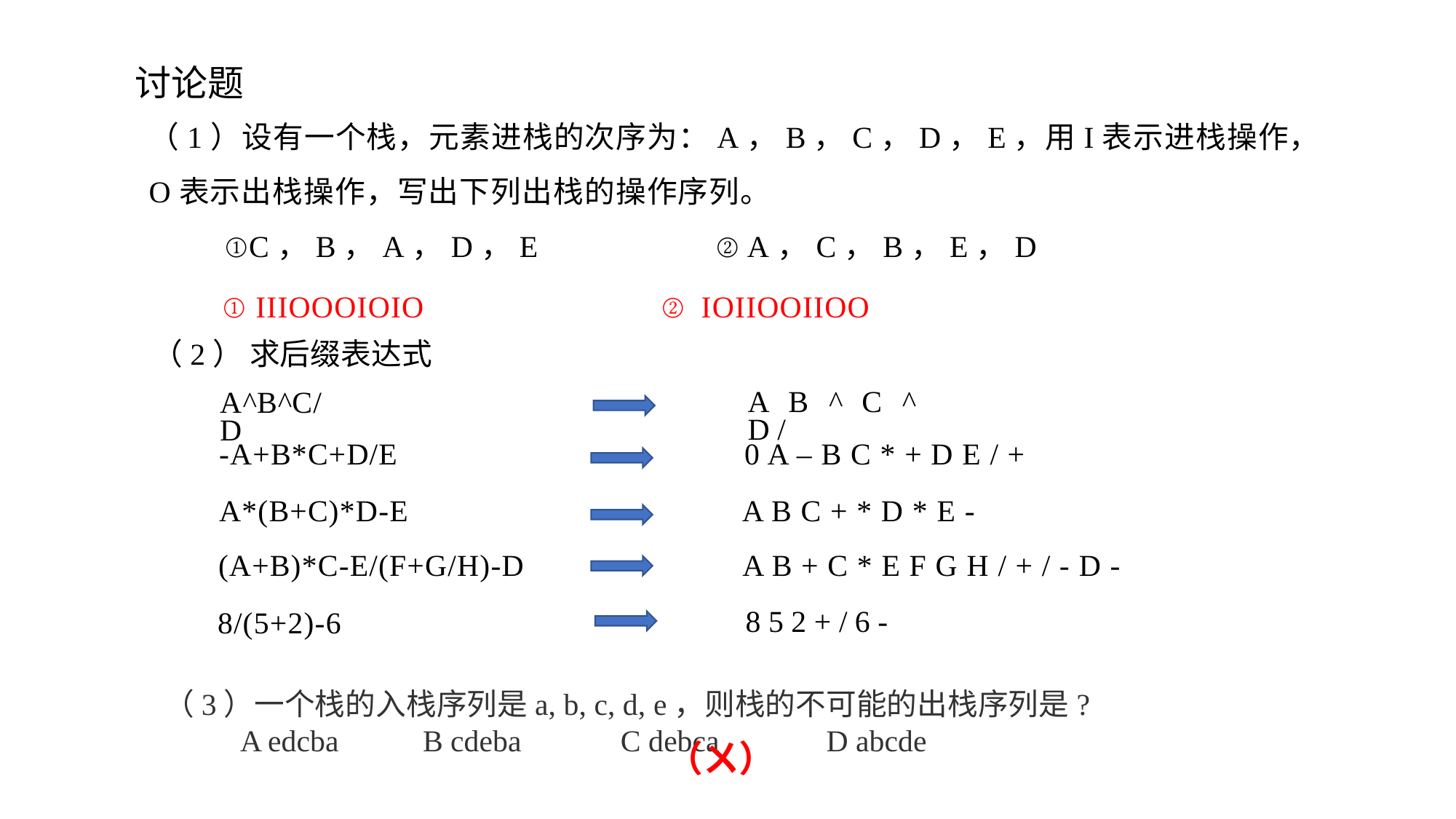

讨论题
（1）设有一个栈，元素进栈的次序为：A，B，C，D，E，用I表示进栈操作，O表示出栈操作，写出下列出栈的操作序列。
         ①C，B，A，D，E                     ②A，C，B，E，D
① IIIOOOIOIO                               ② IOIIOOIIOO
（2） 求后缀表达式
A B ^ C ^ D /
A^B^C/D

-A+B*C+D/E
0 A – B C * + D E / +

A*(B+C)*D-E
A B C + * D * E -

(A+B)*C-E/(F+G/H)-D
A B + C * E F G H / + / - D -

8/(5+2)-6
8 5 2 + / 6 -

（3）一个栈的入栈序列是a, b, c, d, e，则栈的不可能的出栈序列是?
          A edcba           B cdeba             C debca              D abcde
（ㄨ）